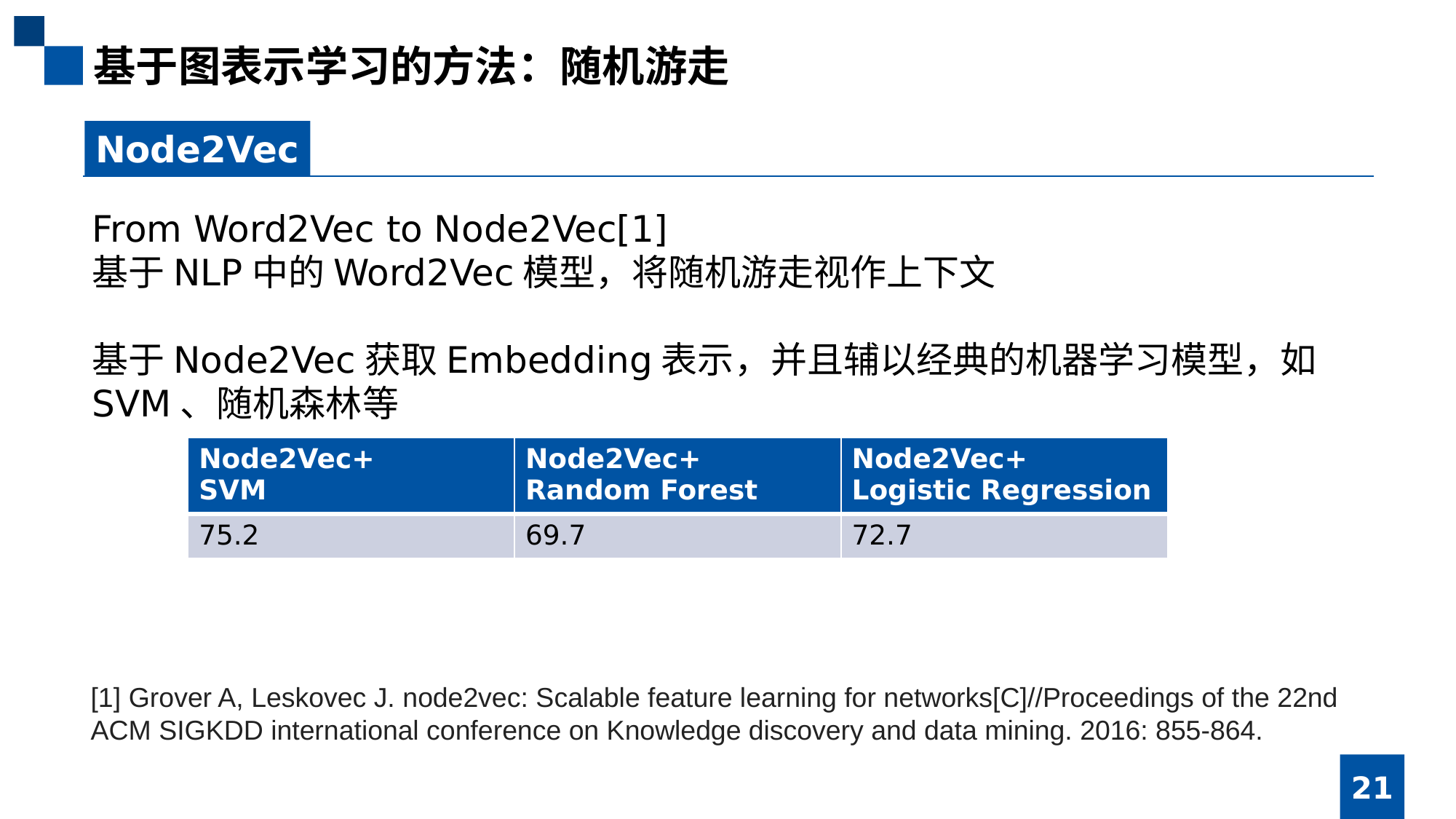

基于图表示学习的方法：随机游走
Node2Vec

From Word2Vec to Node2Vec[1]
基于NLP中的Word2Vec模型，将随机游走视作上下文

基于Node2Vec获取Embedding表示，并且辅以经典的机器学习模型，如SVM、随机森林等

| Node2Vec+ SVM | Node2Vec+ Random Forest | Node2Vec+ Logistic Regression |
| --- | --- | --- |
| 75.2 | 69.7 | 72.7 |
[1] Grover A, Leskovec J. node2vec: Scalable feature learning for networks[C]//Proceedings of the 22nd ACM SIGKDD international conference on Knowledge discovery and data mining. 2016: 855-864.
21